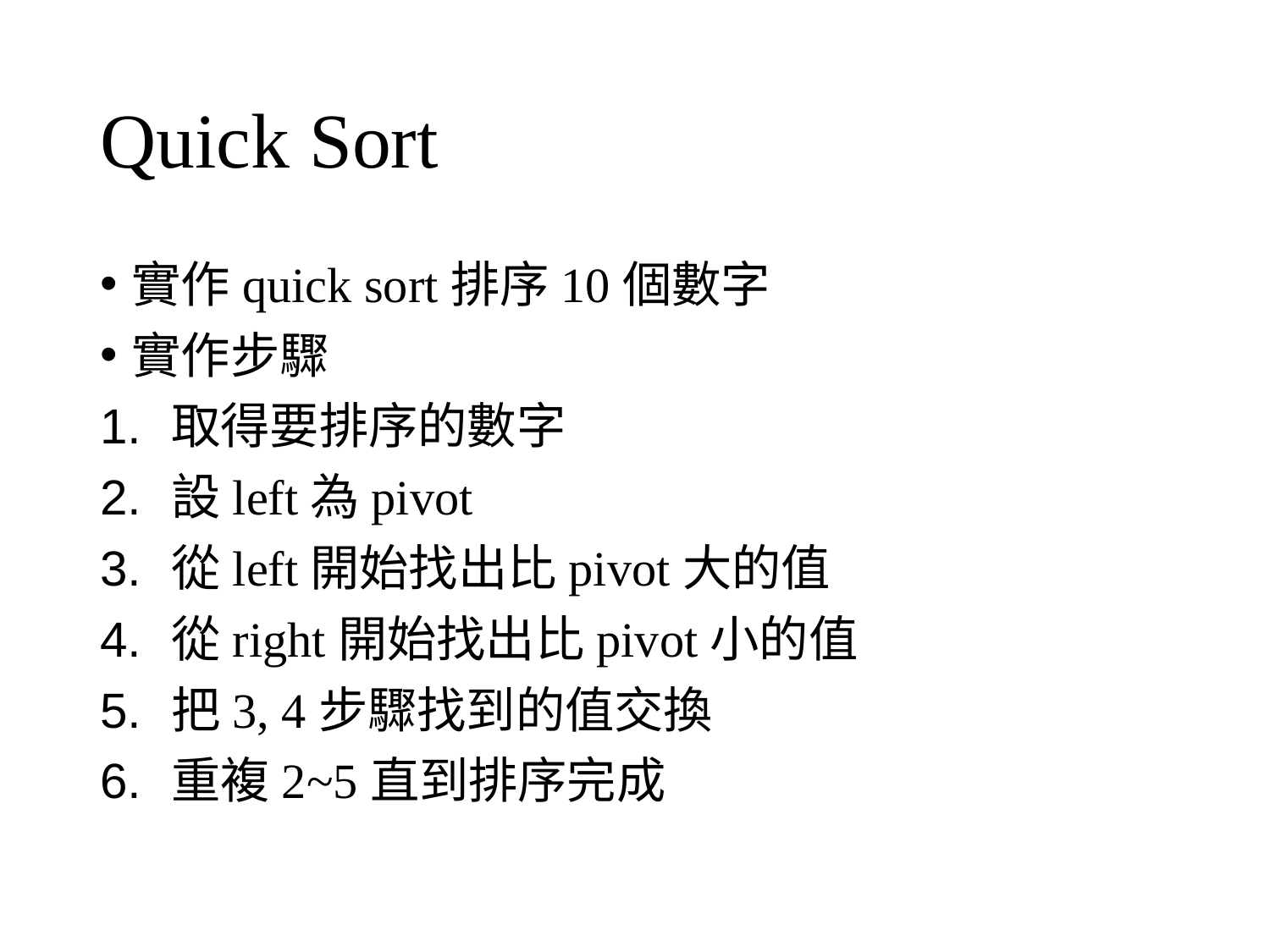

# Quick Sort
實作quick sort排序10個數字
實作步驟
取得要排序的數字
設left為pivot
從left開始找出比pivot大的值
從right開始找出比pivot小的值
把3, 4步驟找到的值交換
重複2~5直到排序完成